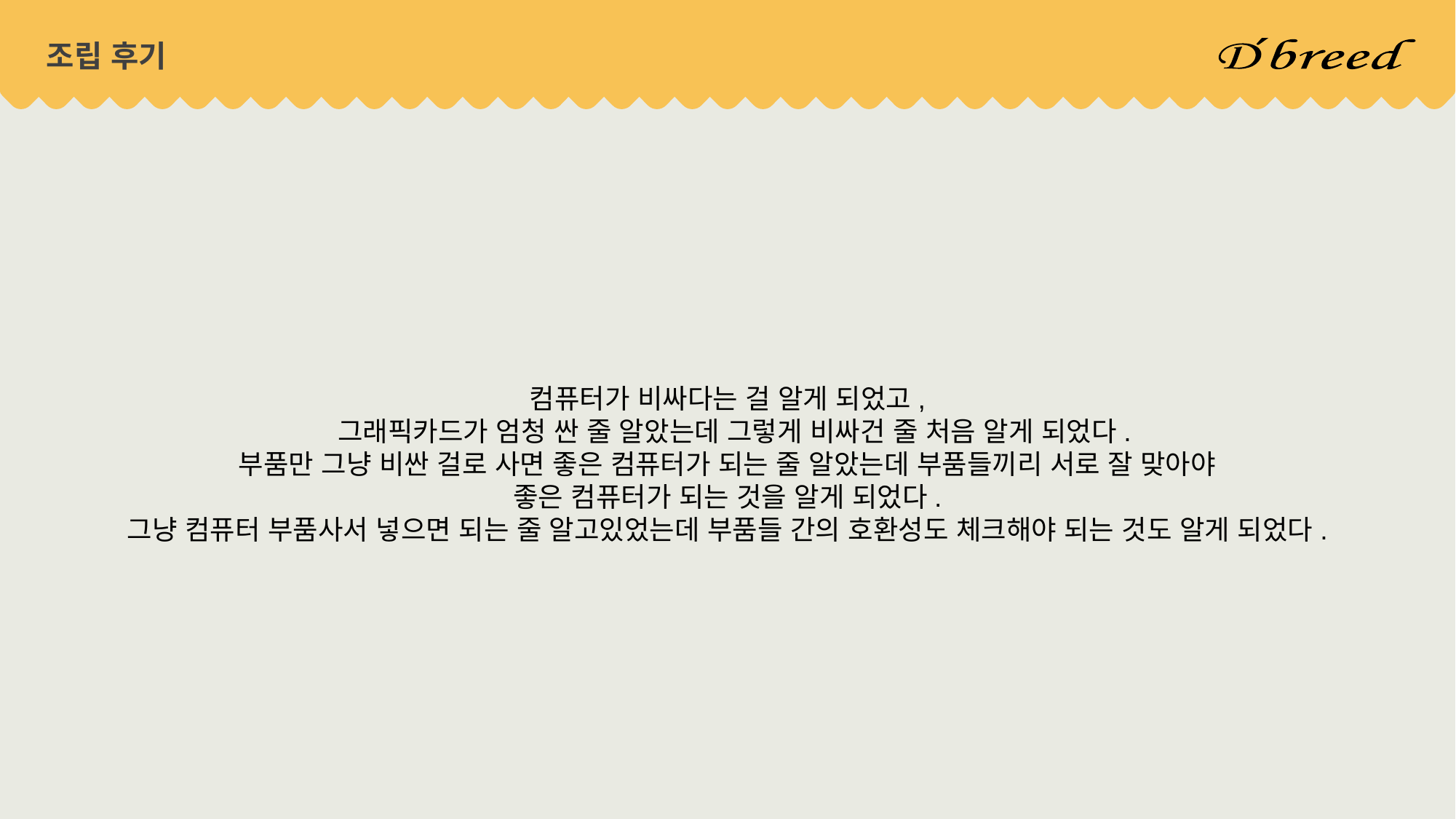

# 조립 후기
컴퓨터가 비싸다는 걸 알게 되었고,
 그래픽카드가 엄청 싼 줄 알았는데 그렇게 비싸건 줄 처음 알게 되었다.
부품만 그냥 비싼 걸로 사면 좋은 컴퓨터가 되는 줄 알았는데 부품들끼리 서로 잘 맞아야
좋은 컴퓨터가 되는 것을 알게 되었다.
그냥 컴퓨터 부품사서 넣으면 되는 줄 알고있었는데 부품들 간의 호환성도 체크해야 되는 것도 알게 되었다.